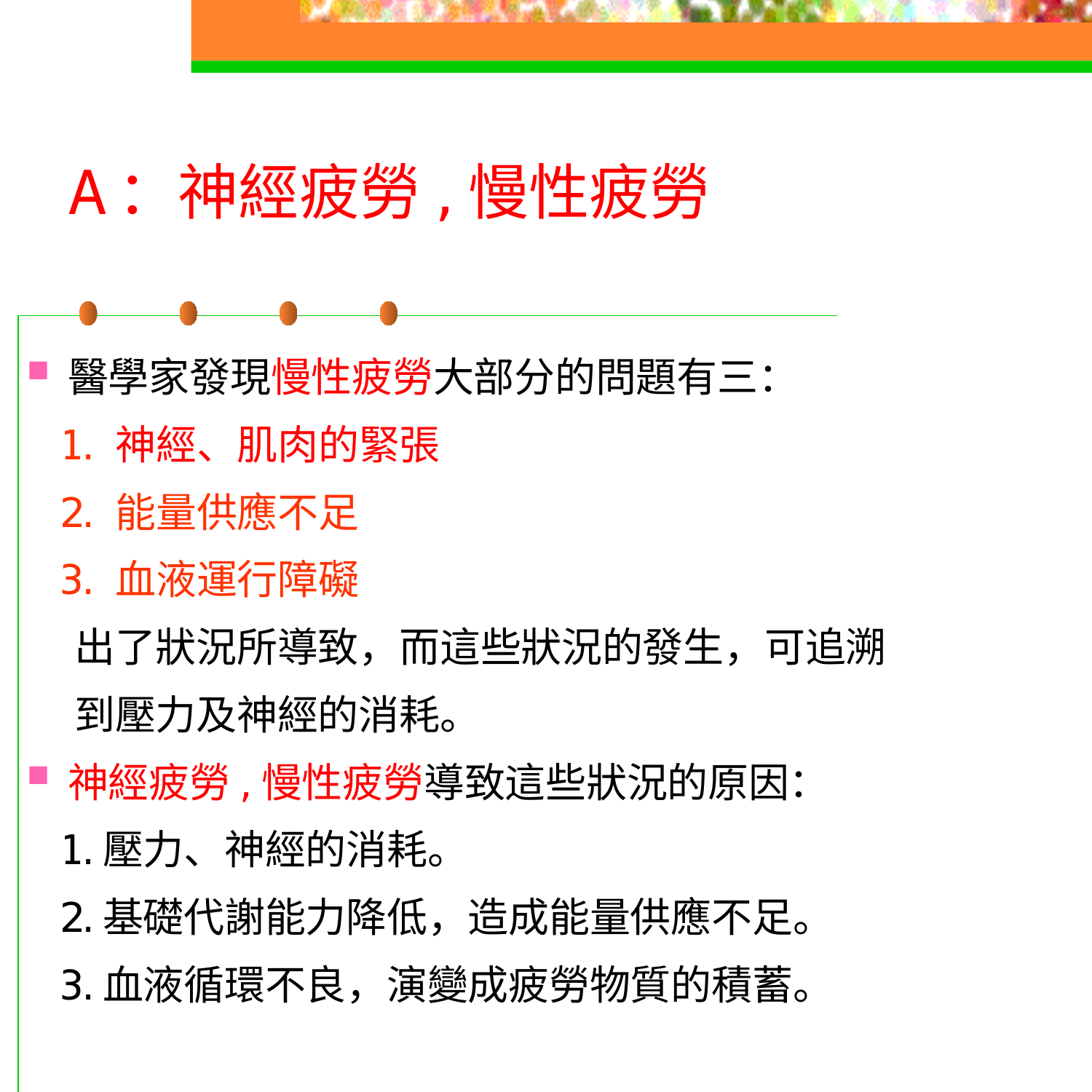

A：神經疲勞,慢性疲勞
醫學家發現慢性疲勞大部分的問題有三：
   1. 神經、肌肉的緊張
   2. 能量供應不足
   3. 血液運行障礙
    出了狀況所導致，而這些狀況的發生，可追溯
    到壓力及神經的消耗。
神經疲勞,慢性疲勞導致這些狀況的原因：
   1.壓力、神經的消耗。
   2.基礎代謝能力降低，造成能量供應不足。
   3.血液循環不良，演變成疲勞物質的積蓄。
9